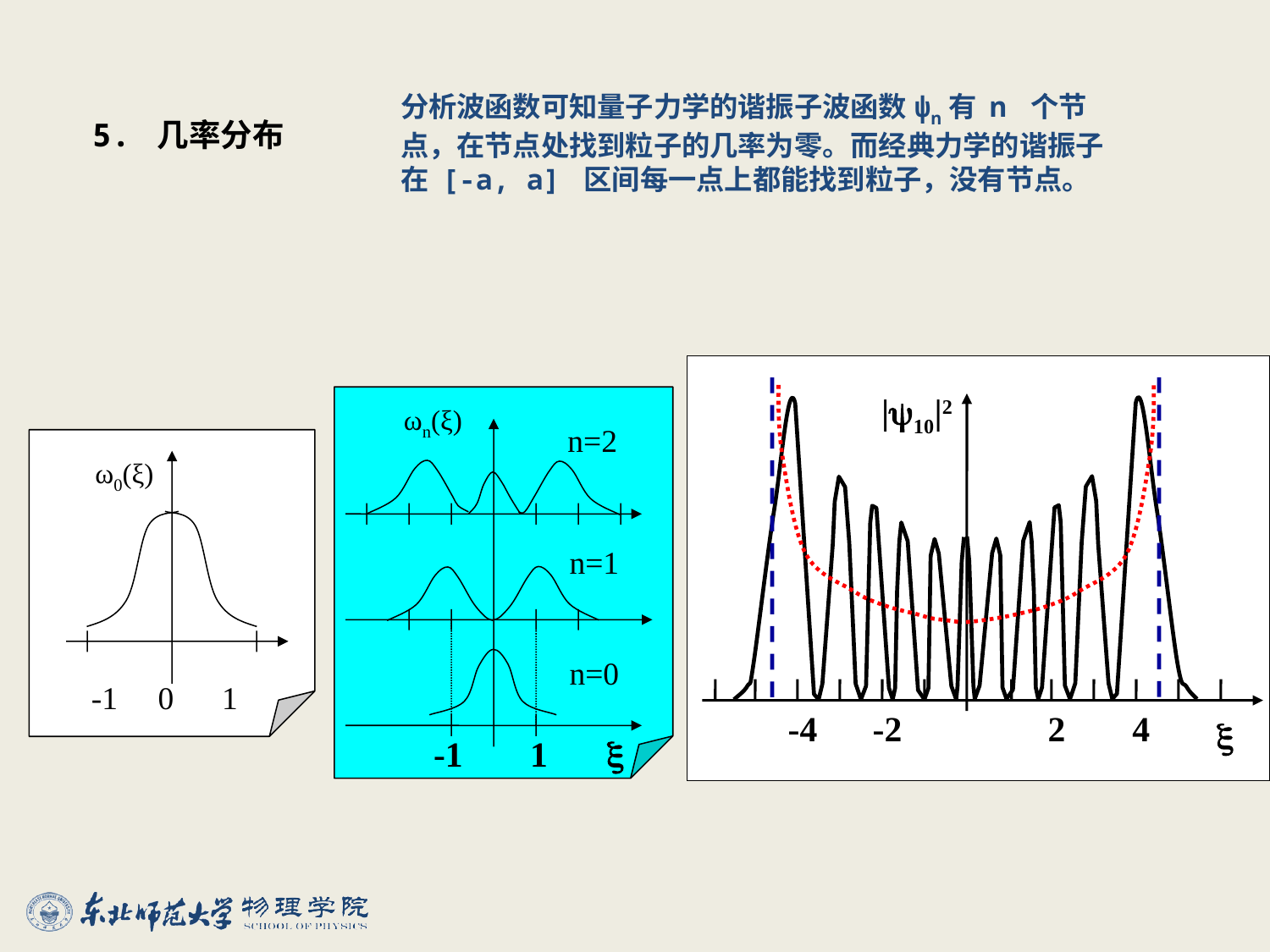

分析波函数可知量子力学的谐振子波函数ψn有 n 个节点，在节点处找到粒子的几率为零。而经典力学的谐振子在 [-a, a] 区间每一点上都能找到粒子，没有节点。
 5. 几率分布

|ψ10|2

-4
-2
2
4
ξ

ωn(ξ)
n=2

n=1

n=0

-1
1
ξ

ω0(ξ)

-1     0      1